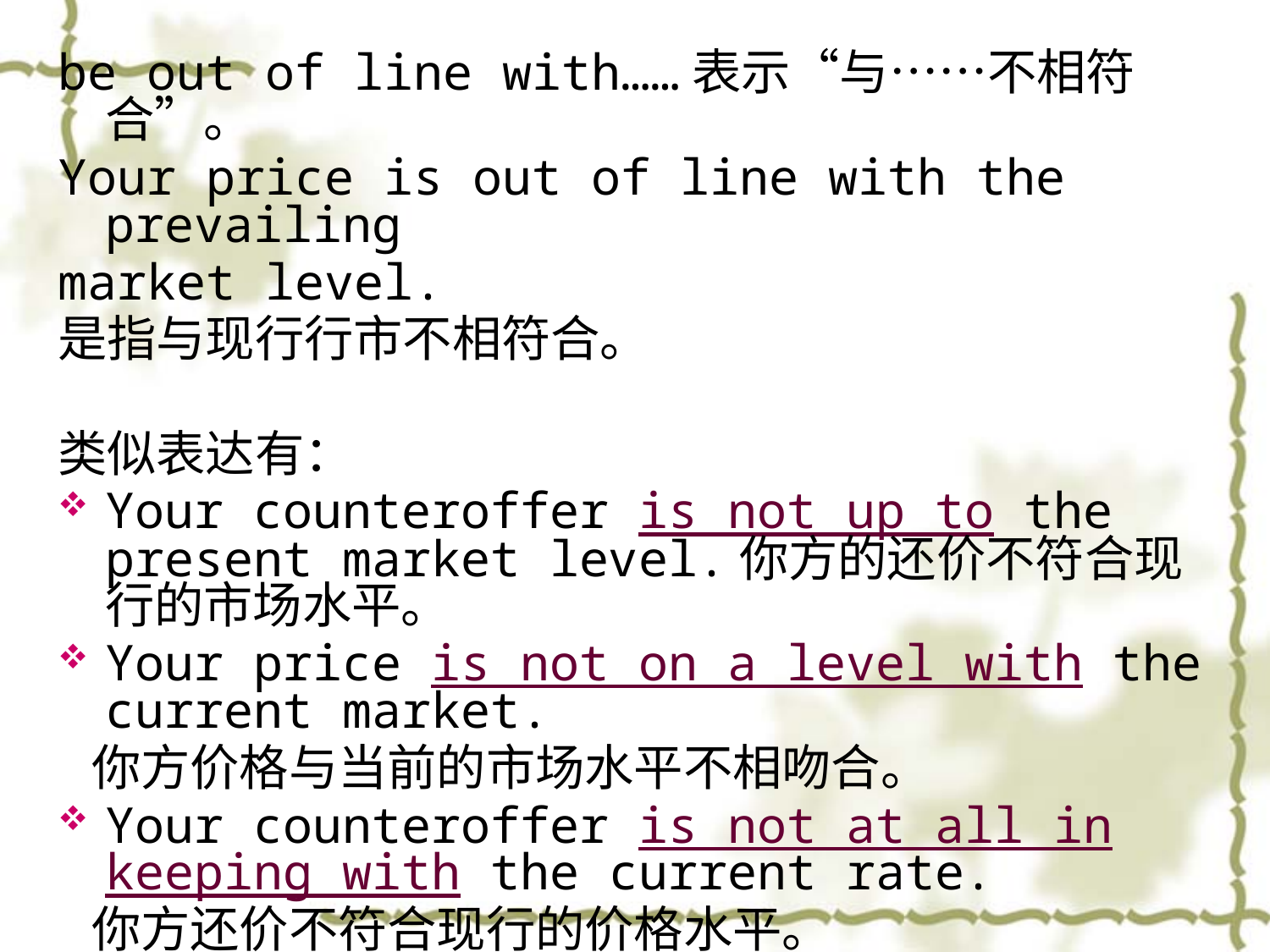

be out of line with……表示“与……不相符合”。
Your price is out of line with the prevailing
market level.
是指与现行行市不相符合。

类似表达有：
Your counteroffer is not up to the present market level.你方的还价不符合现行的市场水平。
Your price is not on a level with the current market.
  你方价格与当前的市场水平不相吻合。
Your counteroffer is not at all in keeping with the current rate.
  你方还价不符合现行的价格水平。